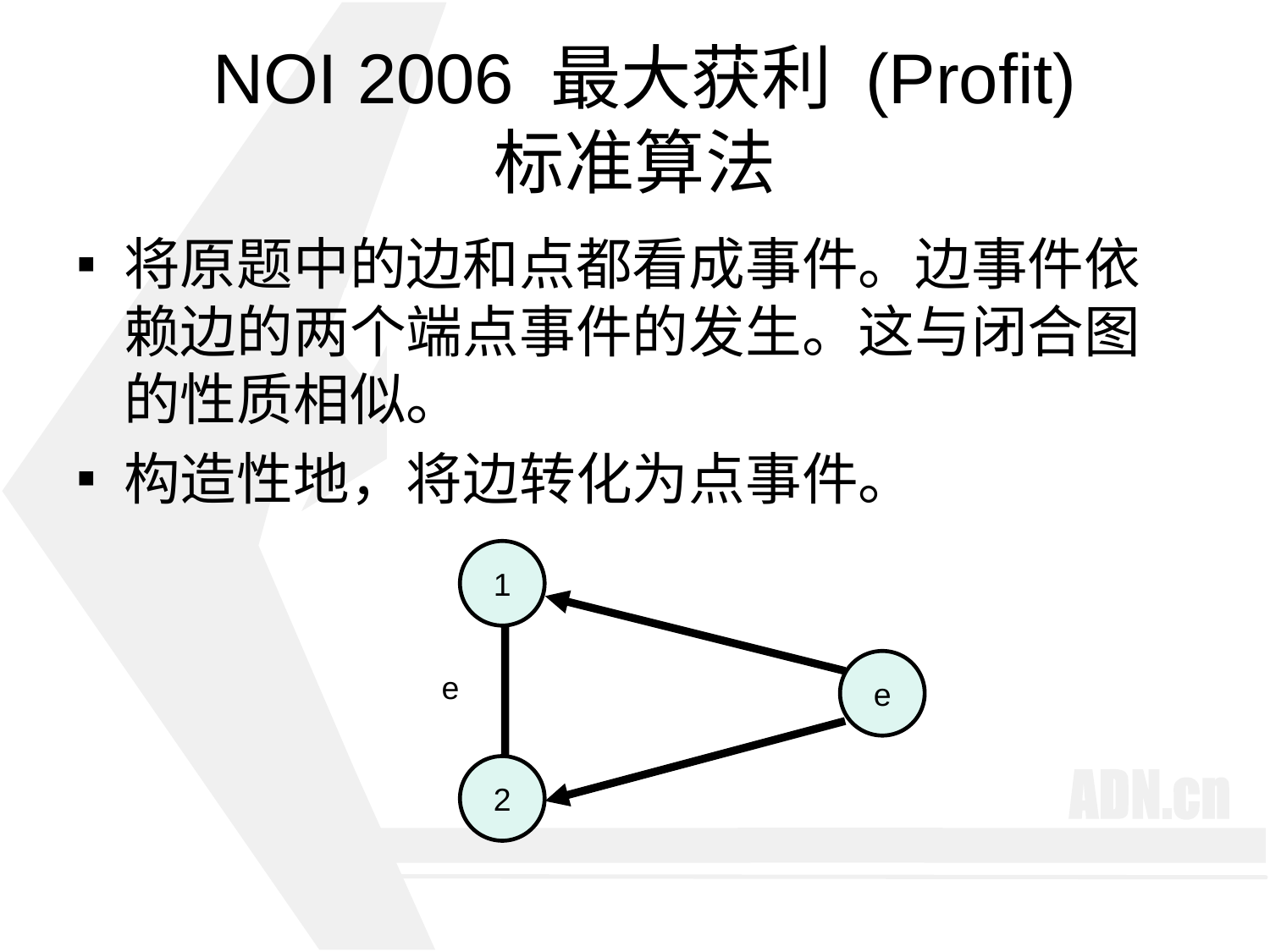

# NOI 2006 最大获利 (Profit) 标准算法
将原题中的边和点都看成事件。边事件依赖边的两个端点事件的发生。这与闭合图的性质相似。
构造性地，将边转化为点事件。

1

e
e

2